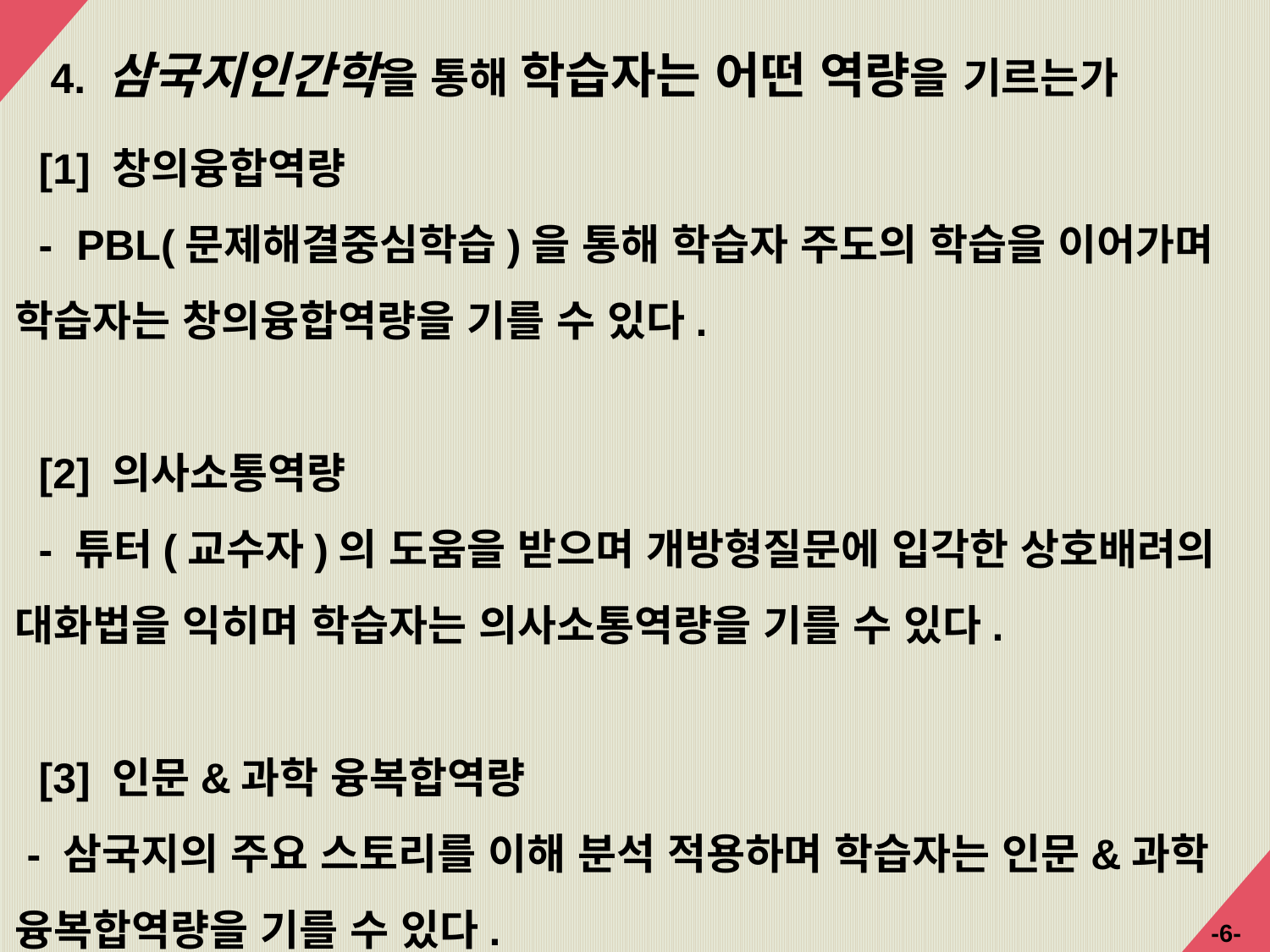

4. 삼국지인간학을 통해 학습자는 어떤 역량을 기르는가

  [1] 창의융합역량
  -  PBL(문제해결중심학습)을 통해 학습자 주도의 학습을 이어가며 학습자는 창의융합역량을 기를 수 있다.

  [2] 의사소통역량
  - 튜터(교수자)의 도움을 받으며 개방형질문에 입각한 상호배려의 대화법을 익히며 학습자는 의사소통역량을 기를 수 있다.

  [3] 인문&과학 융복합역량
 - 삼국지의 주요 스토리를 이해 분석 적용하며 학습자는 인문&과학 융복합역량을 기를 수 있다.
-6-